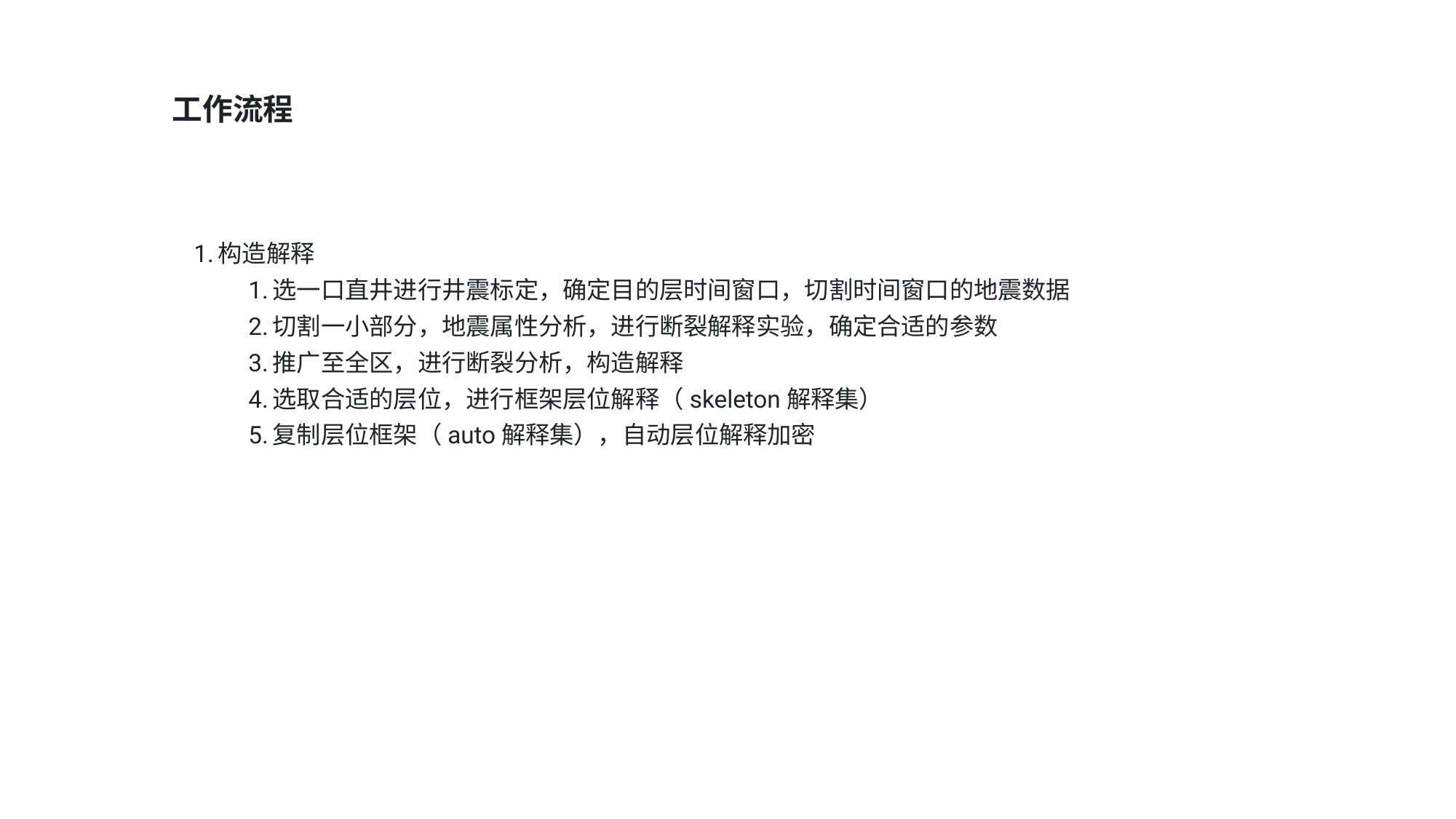

工作流程
构造解释
选一口直井进行井震标定，确定目的层时间窗口，切割时间窗口的地震数据
切割一小部分，地震属性分析，进行断裂解释实验，确定合适的参数
推广至全区，进行断裂分析，构造解释
选取合适的层位，进行框架层位解释（skeleton解释集）
复制层位框架（auto解释集），自动层位解释加密